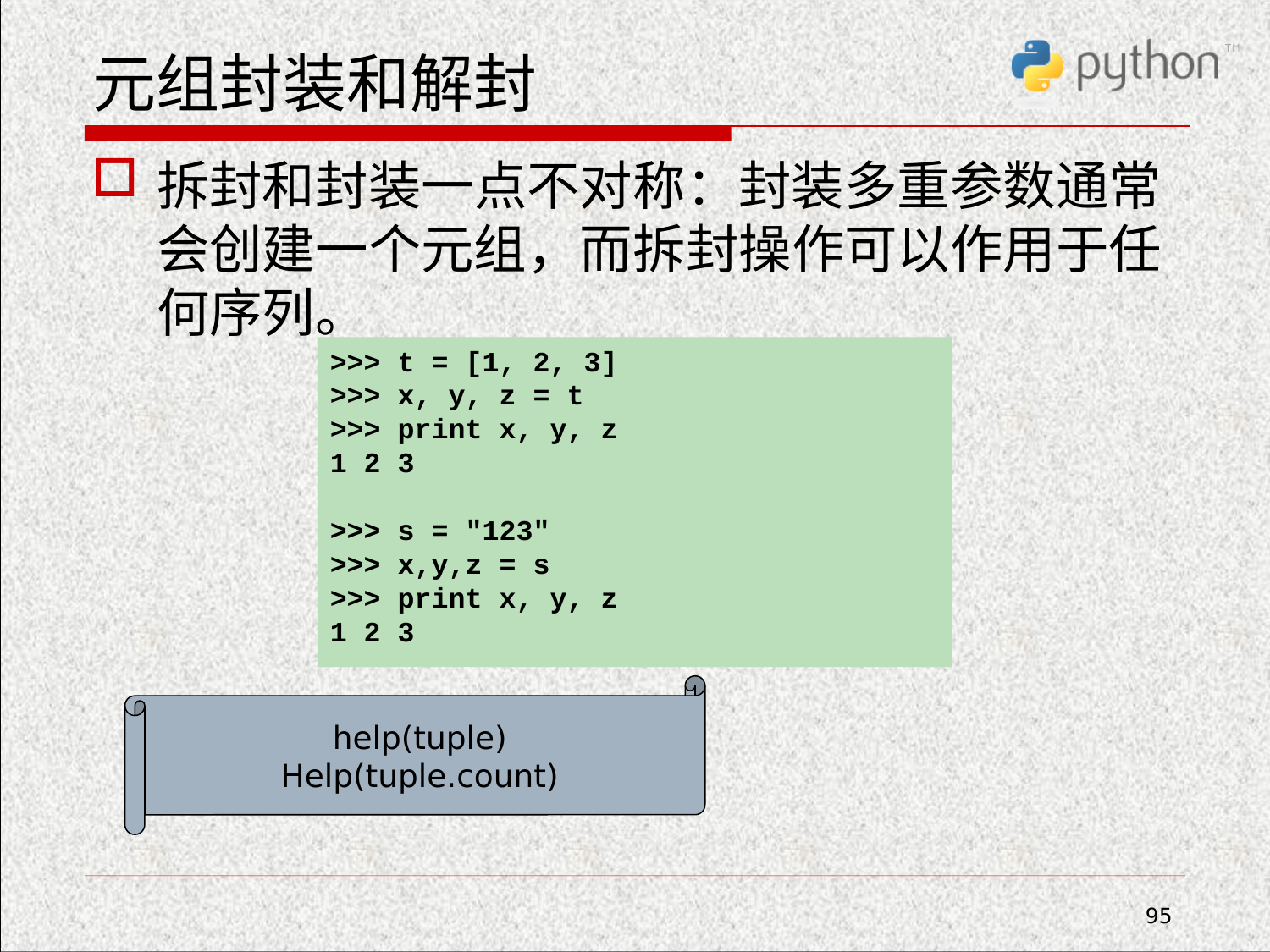

# 元组封装和解封
拆封和封装一点不对称：封装多重参数通常会创建一个元组，而拆封操作可以作用于任何序列。

>>> t = [1, 2, 3]
>>> x, y, z = t
>>> print x, y, z
1 2 3

>>> s = "123"
>>> x,y,z = s
>>> print x, y, z
1 2 3
help(tuple)
Help(tuple.count)
95